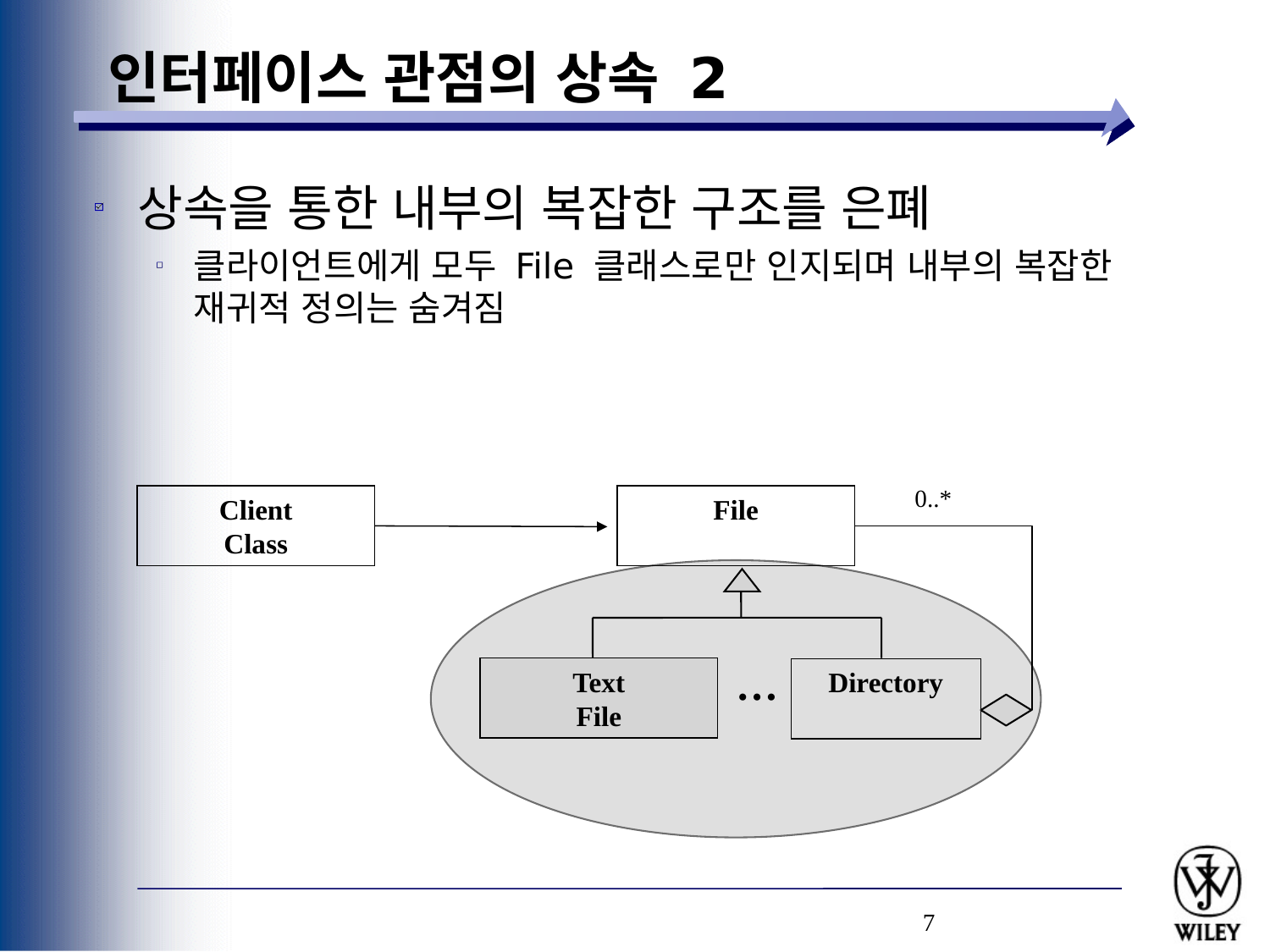

# 인터페이스 관점의 상속 2
상속을 통한 내부의 복잡한 구조를 은폐
클라이언트에게 모두 File 클래스로만 인지되며 내부의 복잡한 재귀적 정의는 숨겨짐

0..*
Client
Class
File

…
Text
File
Directory

7